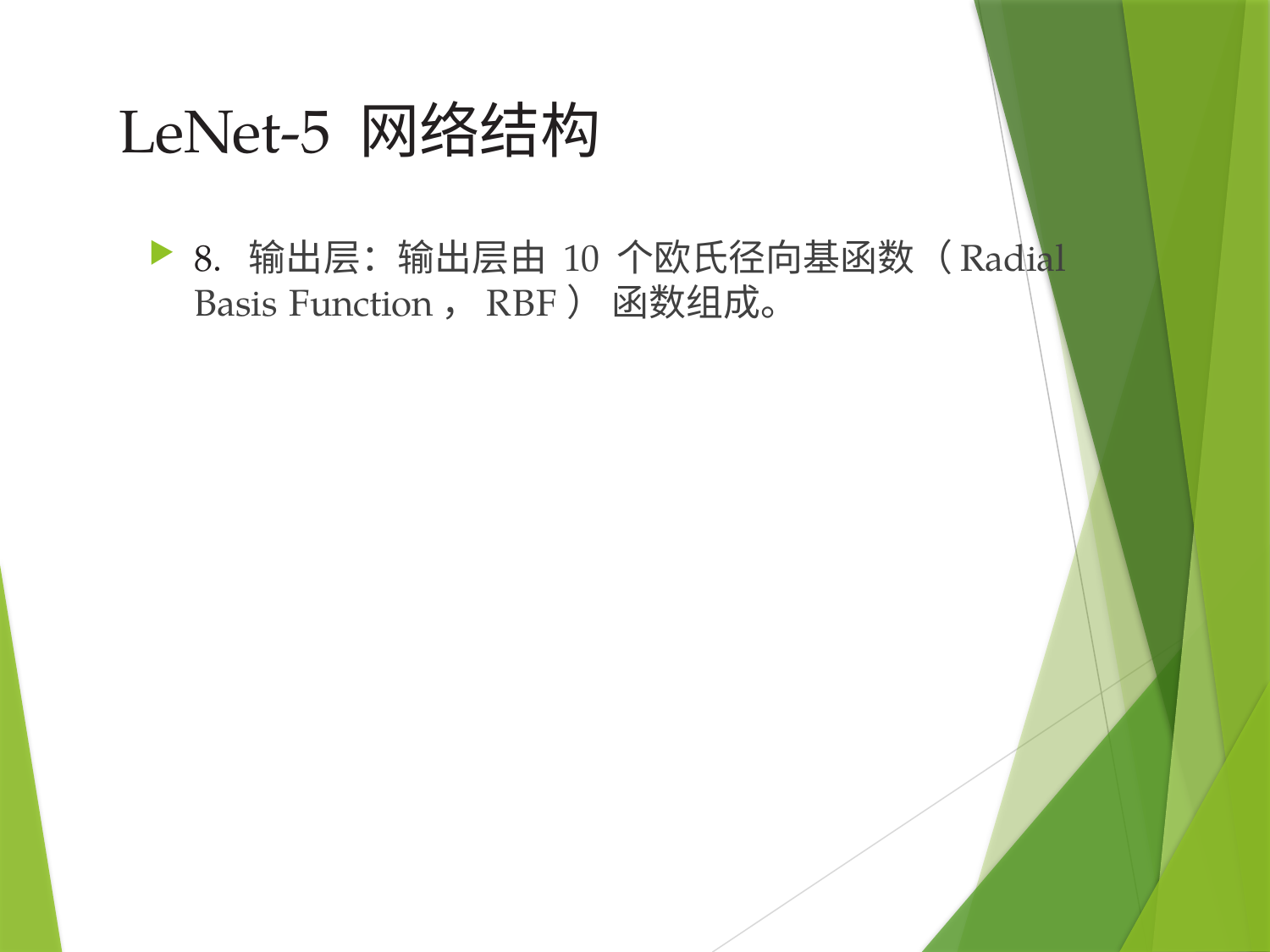

# LeNet-5 网络结构
8.  输出层：输出层由 10 个欧氏径向基函数（Radial Basis Function，RBF） 函数组成。